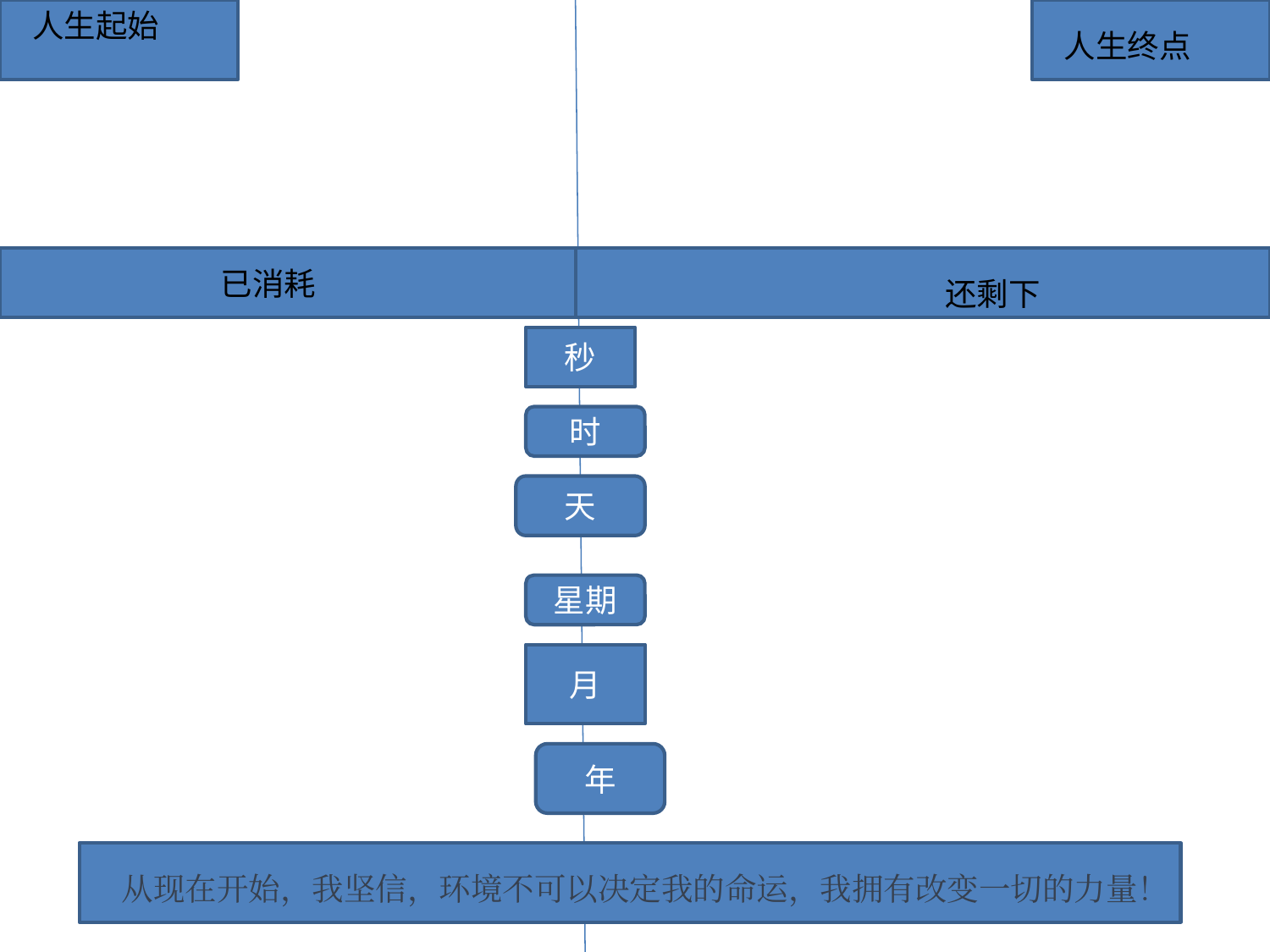

从现在开始，我坚信，环境不可以决定我的命运，我拥有改变一切的力量！

人生起始

人生终点

已消耗
还剩下
秒
时
天
星期
月
年

从现在开始，我坚信，环境不可以决定我的命运，我拥有改变一切的力量！